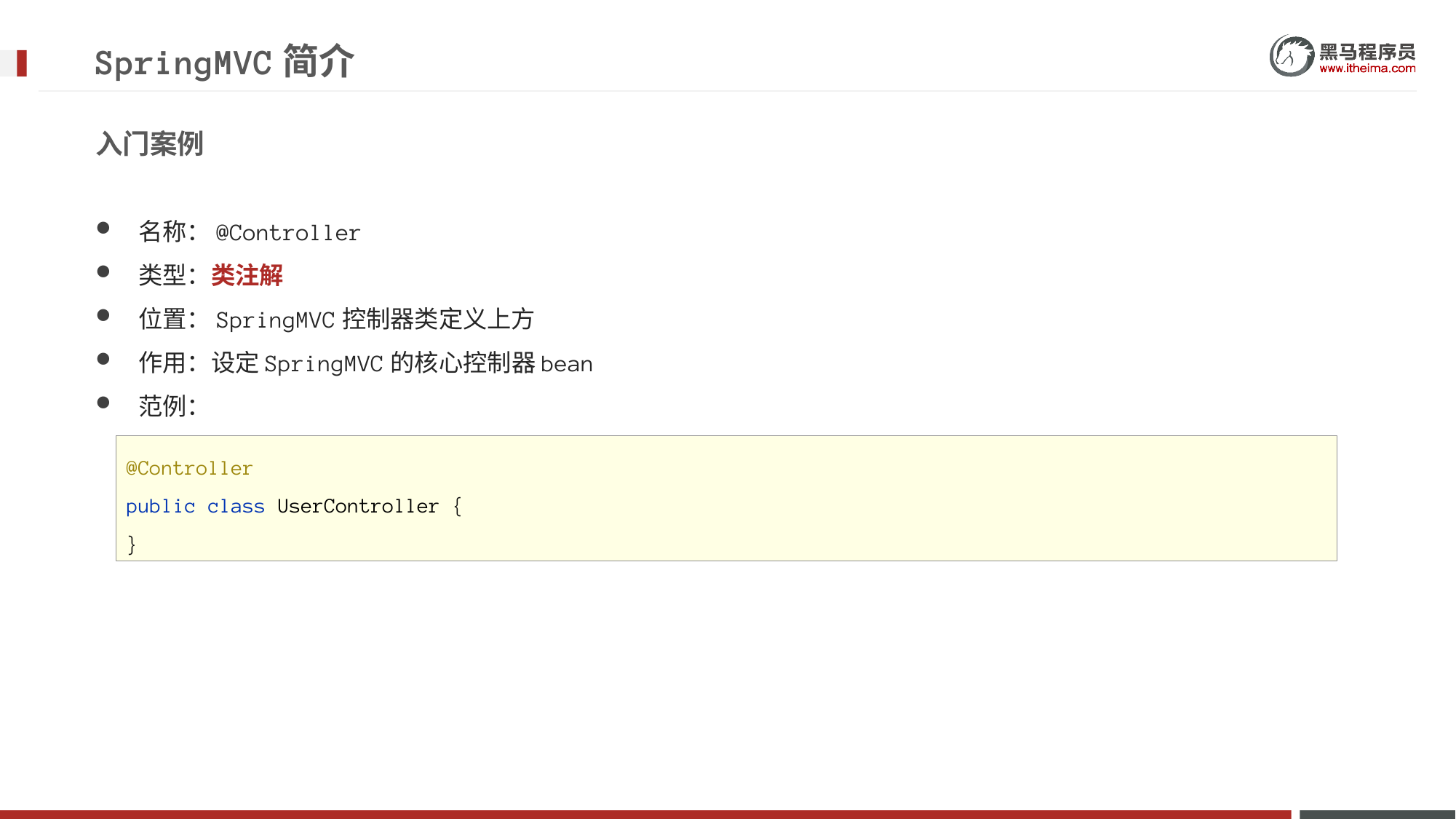

# SpringMVC简介
入门案例
名称：@Controller
类型：类注解
位置：SpringMVC控制器类定义上方
作用：设定SpringMVC的核心控制器bean
范例：

@Controller
public class UserController {
}